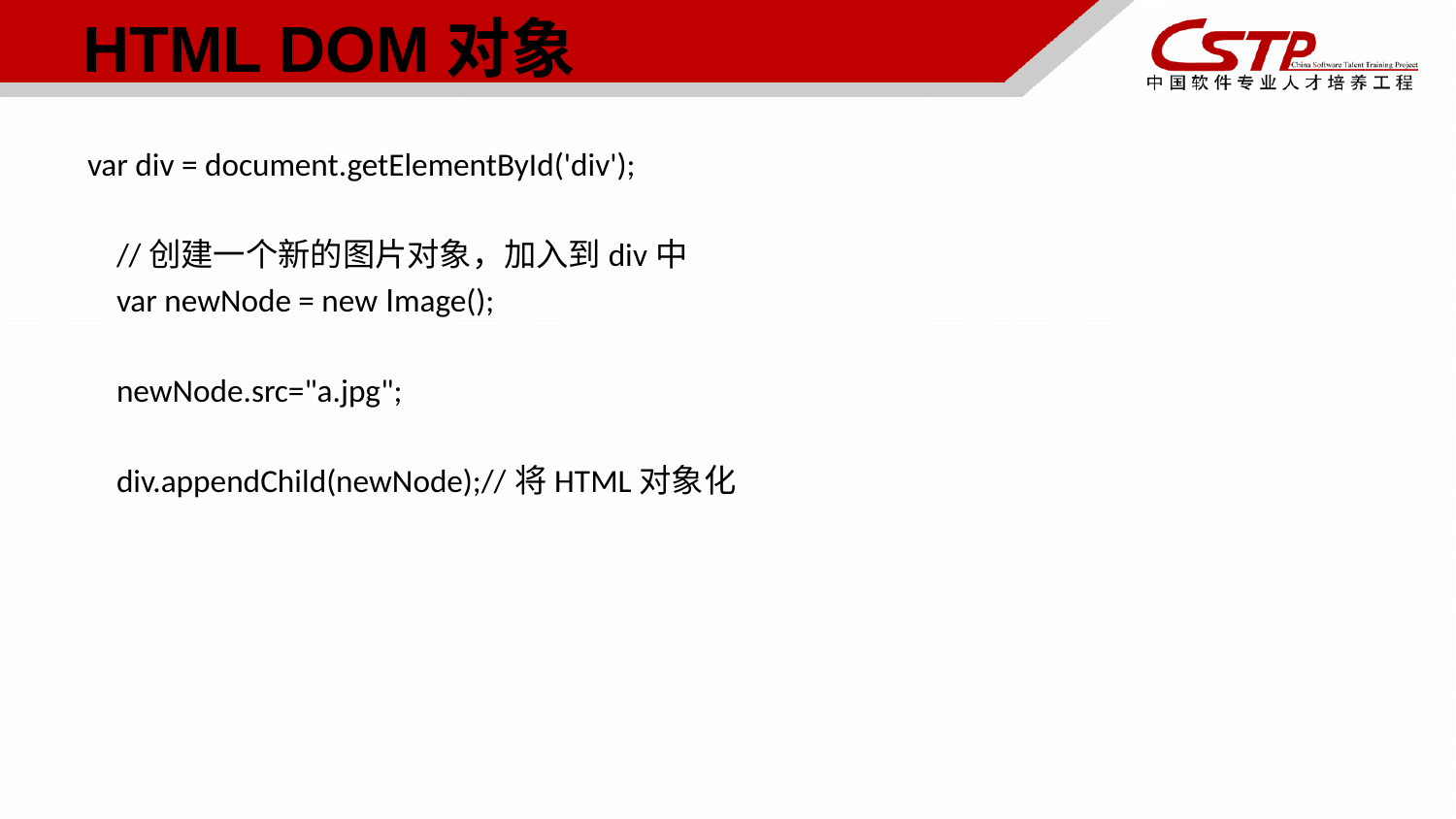

# HTML DOM对象
var div = document.getElementById('div');

    //创建一个新的图片对象，加入到div中
    var newNode = new Image();

    newNode.src="a.jpg";

    div.appendChild(newNode);//将HTML对象化